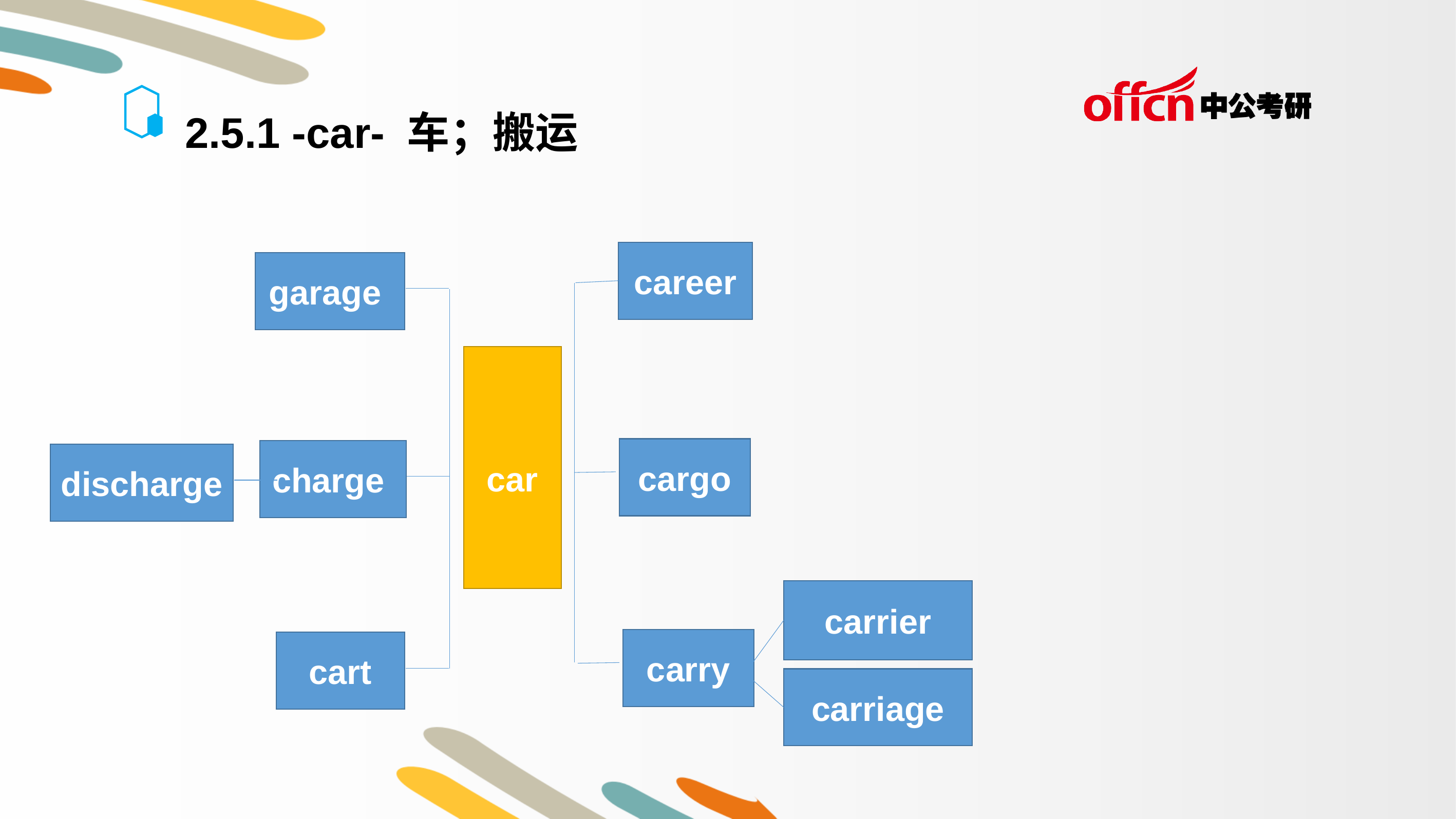

2.5.1 -car- 车；搬运
career
garage

car

cargo
charge
discharge
carrier
carry
cart
carriage